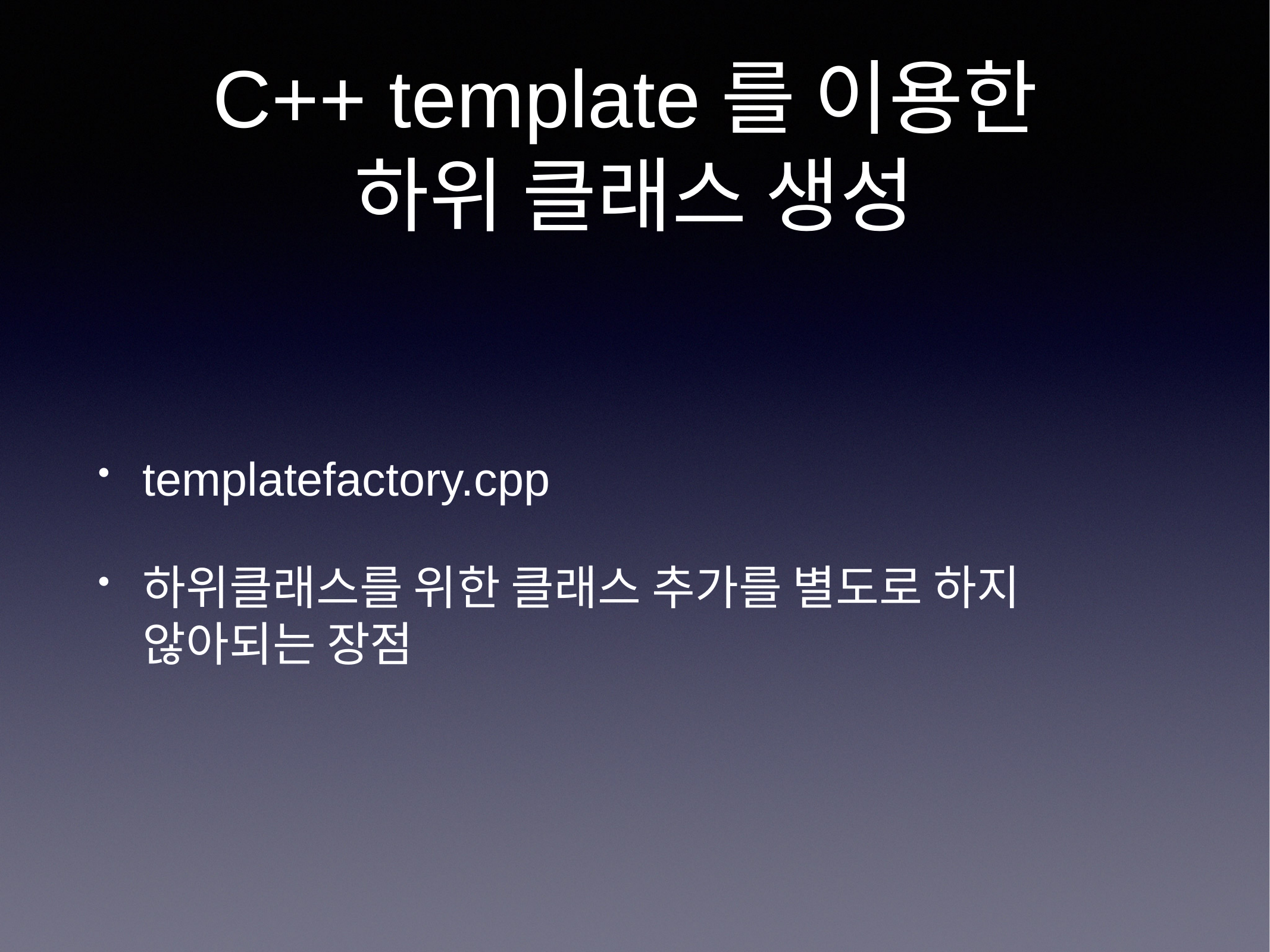

# C++ template를 이용한
하위 클래스 생성
templatefactory.cpp
하위클래스를 위한 클래스 추가를 별도로 하지 않아되는 장점